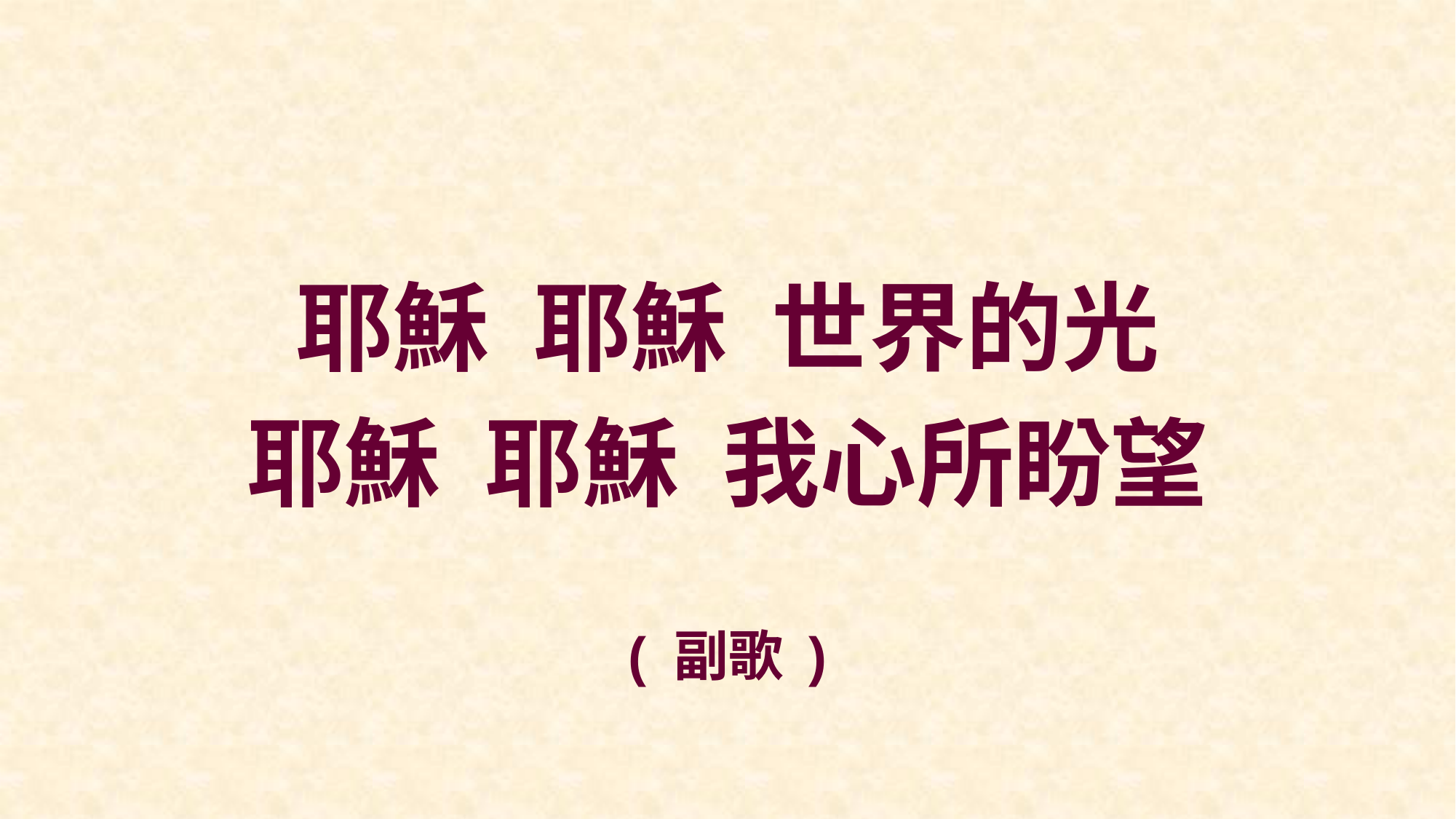

耶穌  耶穌  世界的光
耶穌  耶穌  我心所盼望
( 副歌 )